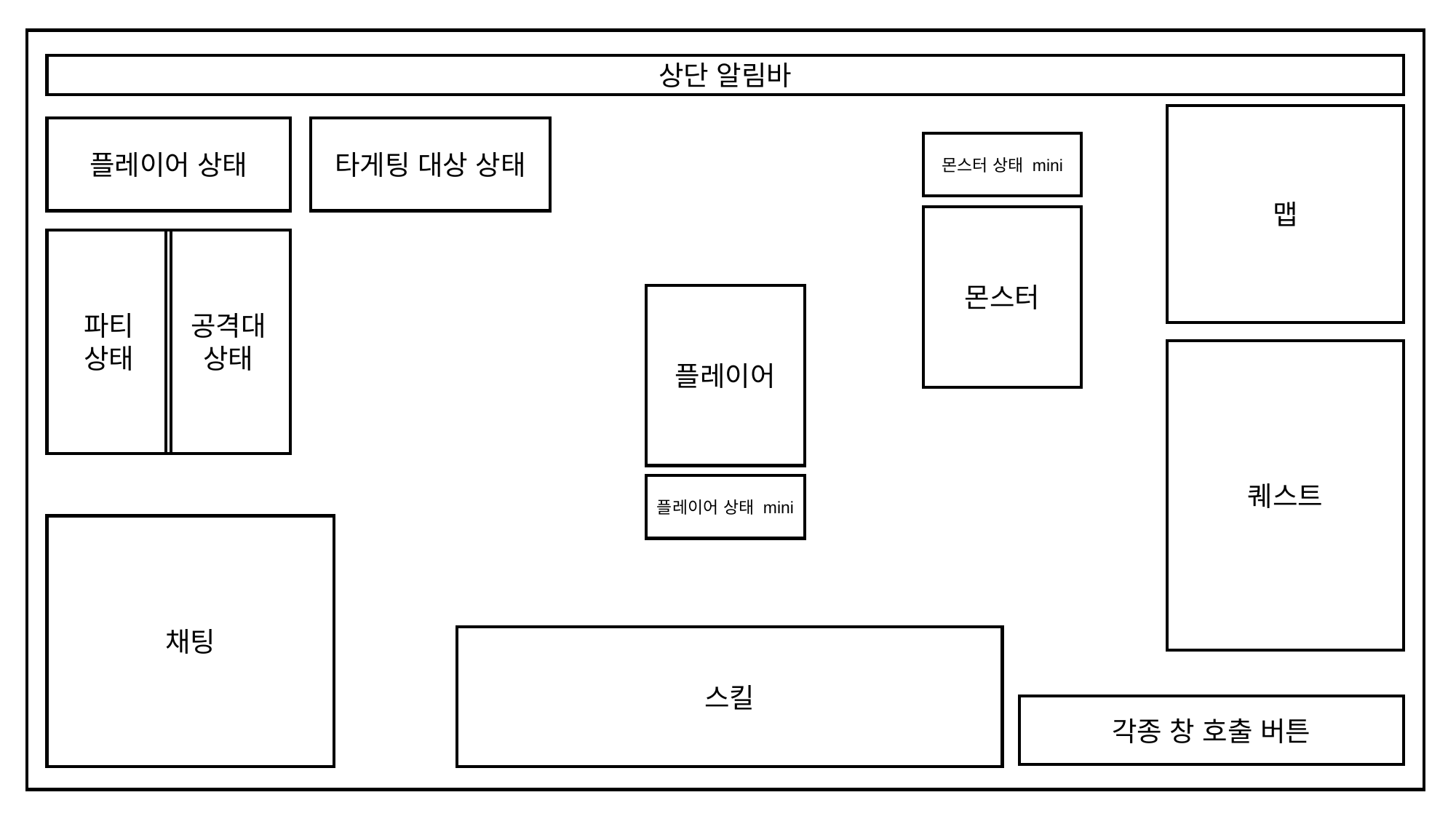

상단 알림바
맵
플레이어 상태
타게팅 대상 상태
몬스터 상태 mini
몬스터
파티
상태
공격대
상태
플레이어
퀘스트
플레이어 상태 mini
채팅
스킬
각종 창 호출 버튼